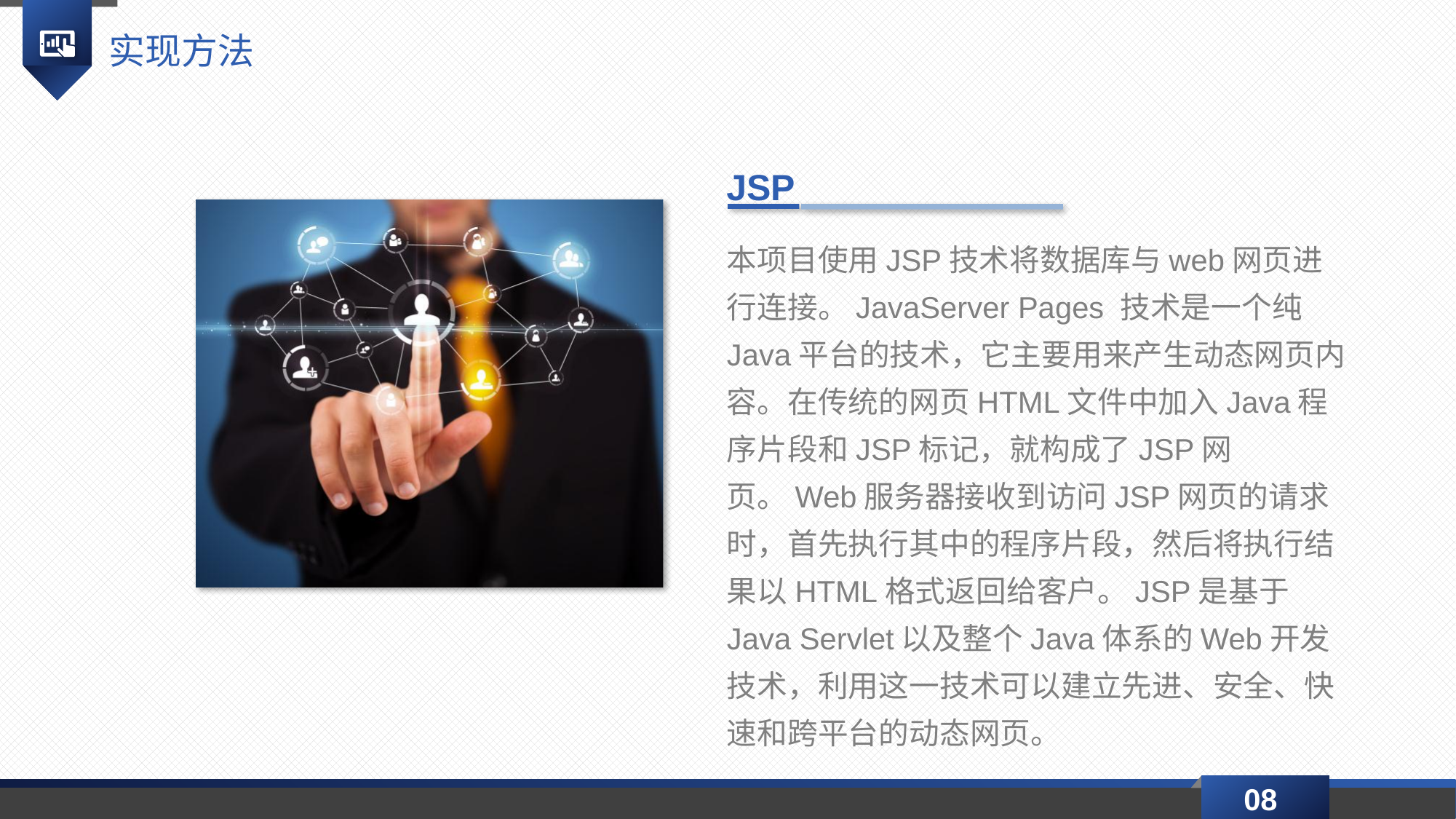

实现方法

JSP

本项目使用JSP技术将数据库与web网页进行连接。JavaServer Pages 技术是一个纯Java平台的技术，它主要用来产生动态网页内容。在传统的网页HTML文件中加入Java程序片段和JSP标记，就构成了JSP网页。Web服务器接收到访问JSP网页的请求时，首先执行其中的程序片段，然后将执行结果以HTML格式返回给客户。JSP是基于Java Servlet以及整个Java体系的Web开发技术，利用这一技术可以建立先进、安全、快速和跨平台的动态网页。

08

延时符